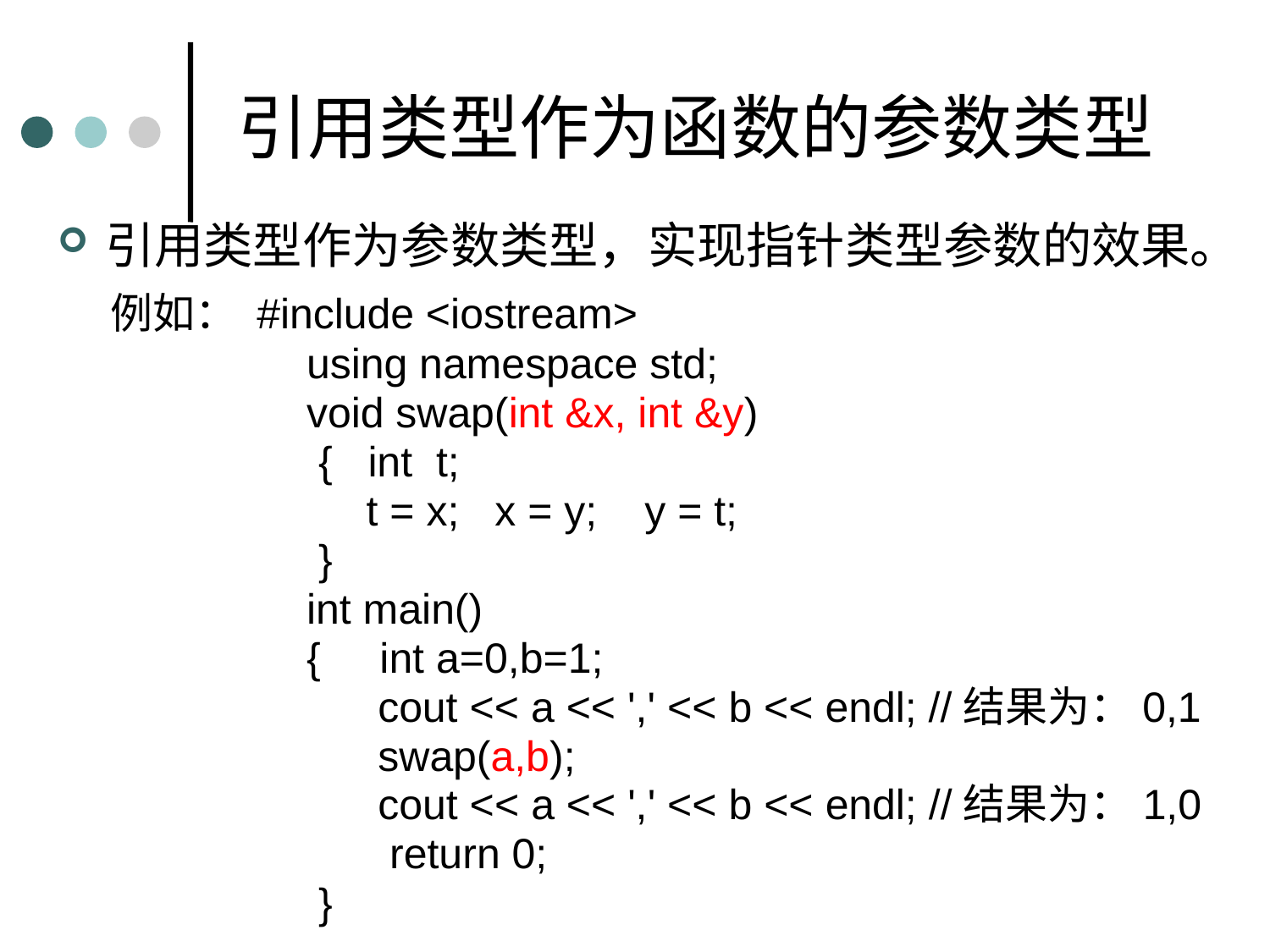

引用类型作为函数的参数类型
引用类型作为参数类型，实现指针类型参数的效果。
    例如： #include <iostream>
                     using namespace std;
                     void swap(int &x, int &y)
                      {   int  t;
	                      t = x;   x = y;    y = t;
                      }
                     int main()
                     {     int a=0,b=1;
                           cout << a << ',' << b << endl; //结果为：0,1
	                       swap(a,b);
	                       cout << a << ',' << b << endl; //结果为：1,0
                            return 0;
                      }